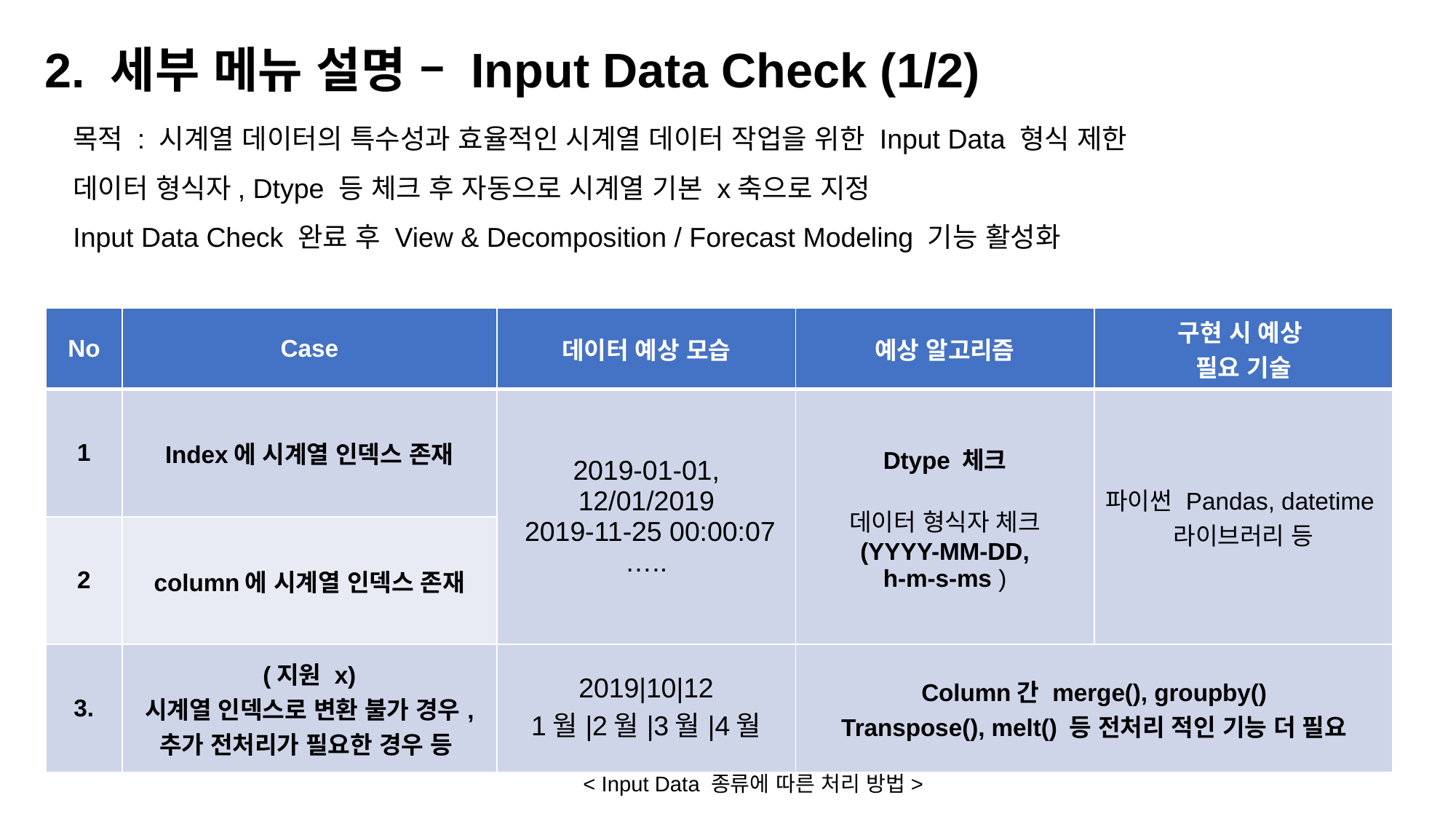

2. 세부 메뉴 설명 – Input Data Check (1/2)
목적 : 시계열 데이터의 특수성과 효율적인 시계열 데이터 작업을 위한 Input Data 형식 제한
데이터 형식자, Dtype 등 체크 후 자동으로 시계열 기본 x축으로 지정
Input Data Check 완료 후 View & Decomposition / Forecast Modeling 기능 활성화
| No | Case | 데이터 예상 모습 | 예상 알고리즘 | 구현 시 예상 필요 기술 |
| --- | --- | --- | --- | --- |
| 1 | Index에 시계열 인덱스 존재 | 2019-01-01, 12/01/2019 2019-11-25 00:00:07 ….. | Dtype 체크 데이터 형식자 체크 (YYYY-MM-DD, h-m-s-ms ) | 파이썬 Pandas, datetime 라이브러리 등 |
| 2 | column에 시계열 인덱스 존재 |  |  |  |
| 3. | (지원 x) 시계열 인덱스로 변환 불가 경우, 추가 전처리가 필요한 경우 등 | 2019|10|12 1월|2월|3월|4월 | Column간 merge(), groupby() Transpose(), melt() 등 전처리 적인 기능 더 필요 |  |
< Input Data 종류에 따른 처리 방법>